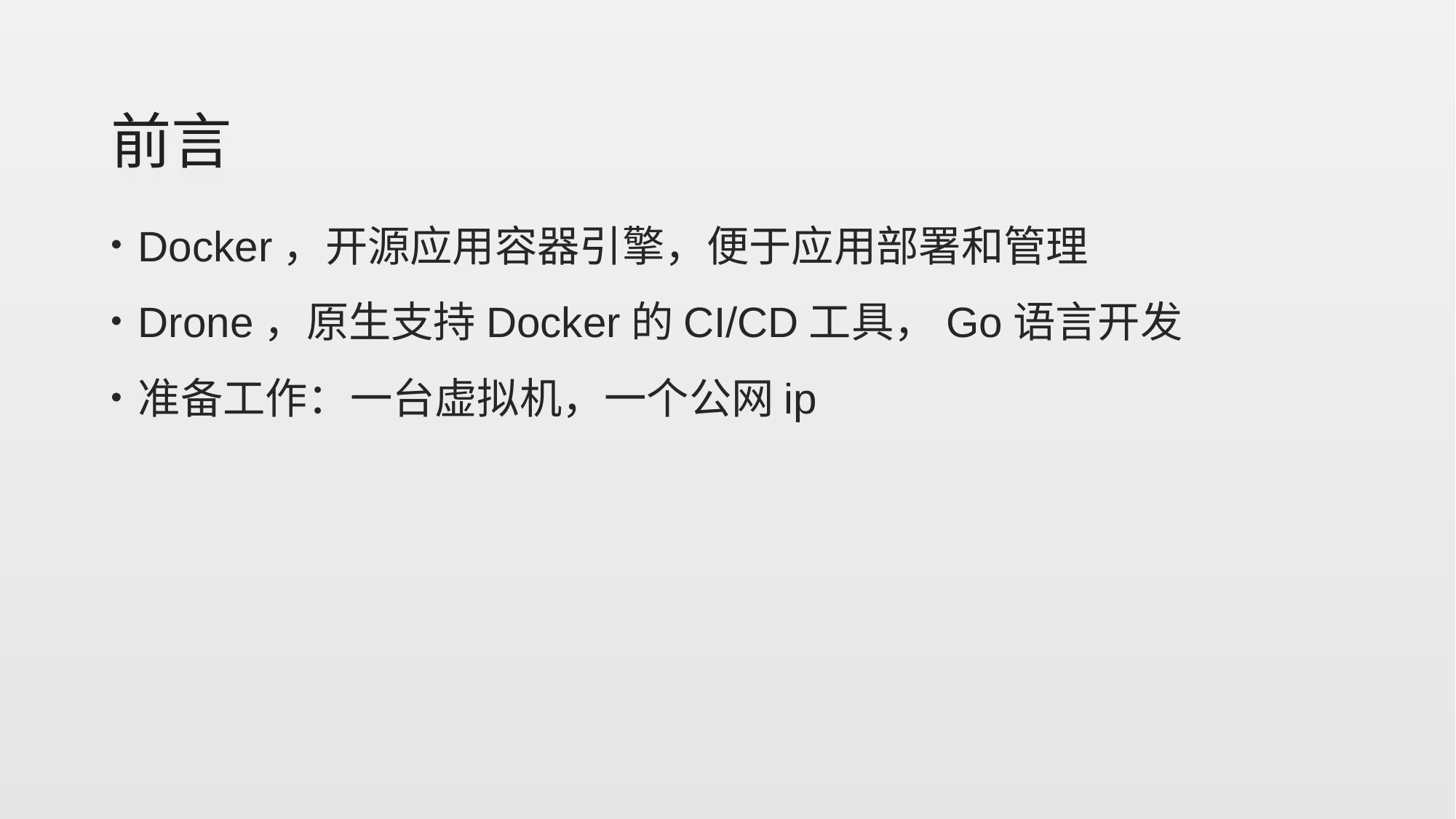

# 前言
Docker，开源应用容器引擎，便于应用部署和管理
Drone，原生支持Docker的CI/CD工具，Go语言开发
准备工作：一台虚拟机，一个公网ip